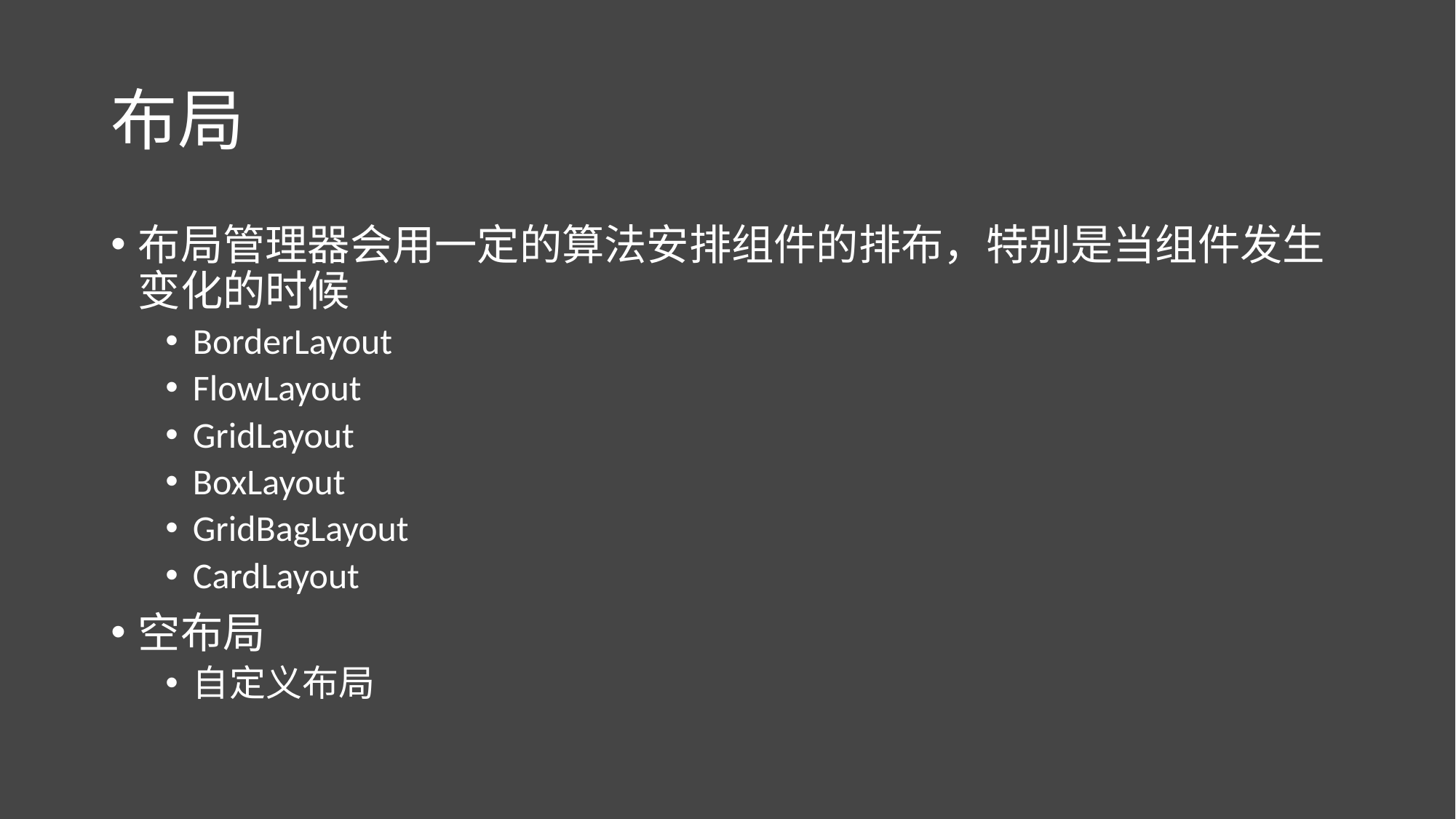

# 布局
布局管理器会用一定的算法安排组件的排布，特别是当组件发生变化的时候
BorderLayout
FlowLayout
GridLayout
BoxLayout
GridBagLayout
CardLayout
空布局
自定义布局